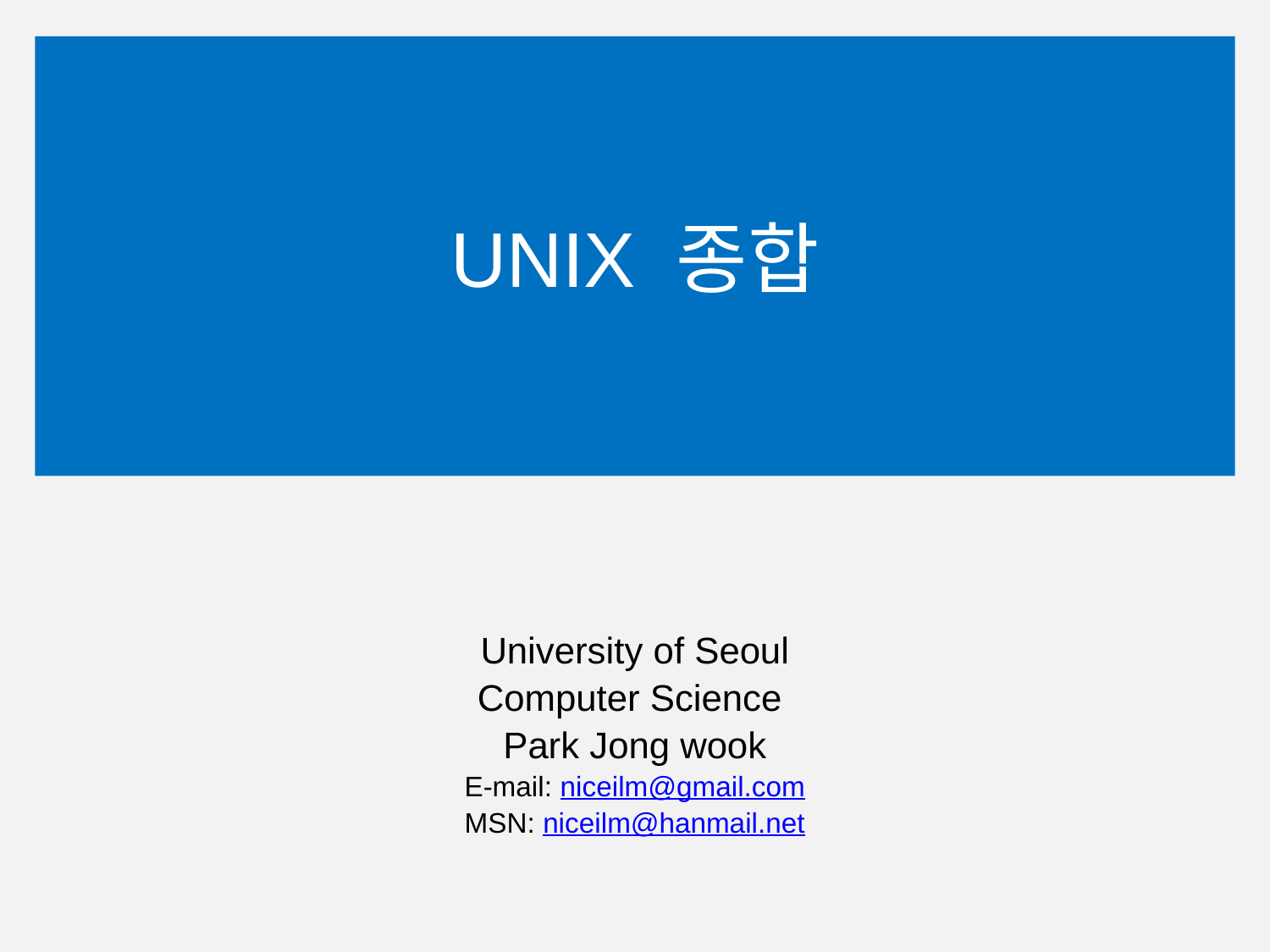

# UNIX 종합
University of Seoul
Computer Science
Park Jong wook
E-mail: niceilm@gmail.com
MSN: niceilm@hanmail.net